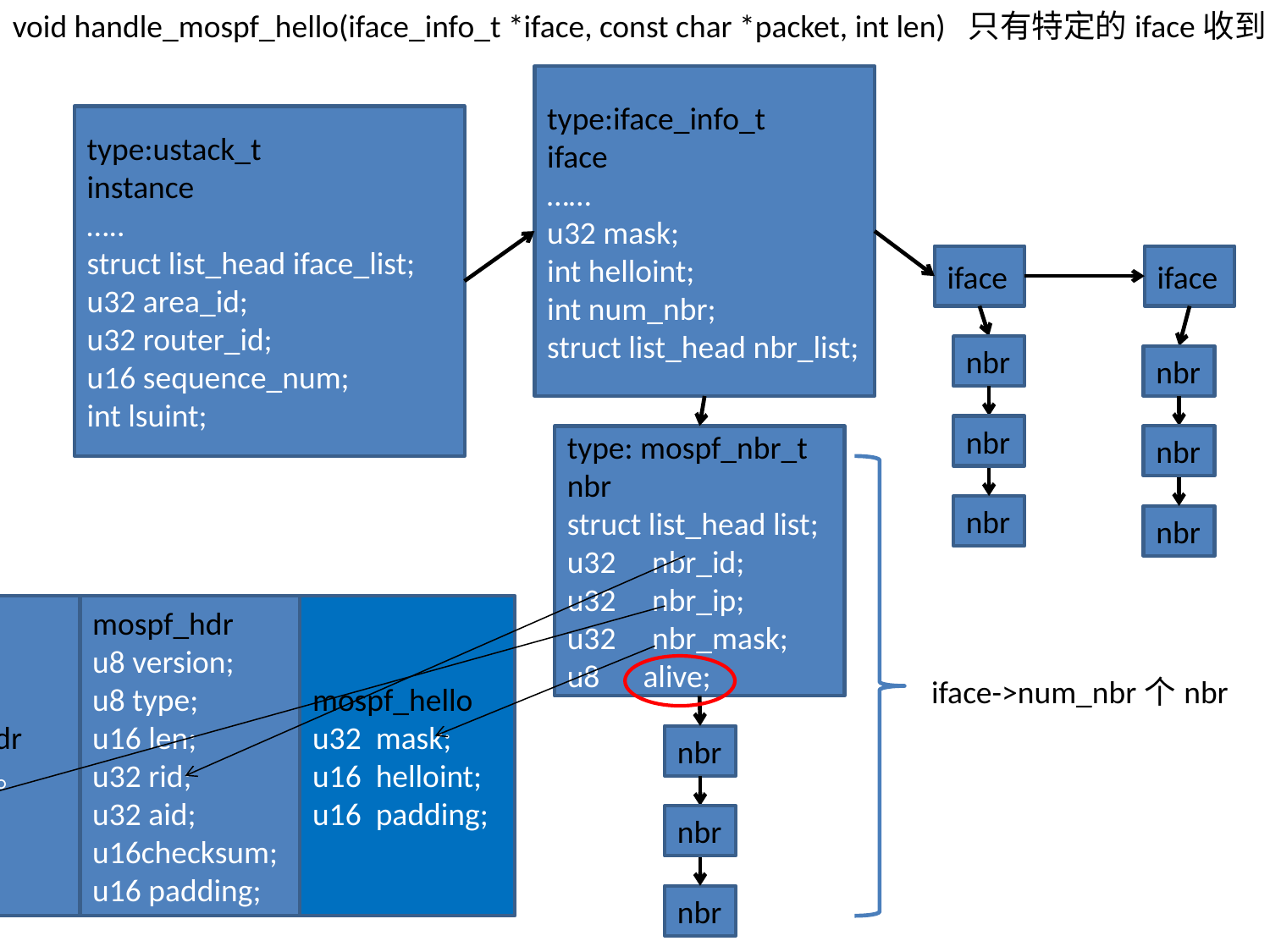

void handle_mospf_hello(iface_info_t *iface, const char *packet, int len)  只有特定的iface收到
type:iface_info_t
iface
……
u32 mask;
int helloint;
int num_nbr;
struct list_head nbr_list;
type:ustack_t
instance
…..
struct list_head iface_list;
u32 area_id;
u32 router_id;
u16 sequence_num;
int lsuint;
iface
iface
nbr
nbr
nbr
nbr
type: mospf_nbr_t
nbr
struct list_head list;
u32     nbr_id;
u32     nbr_ip;
u32     nbr_mask;
u8      alive;
nbr

nbr
收mospf_hello包：
eth_hdr
。。。
ip_hdr
。。。
mospf_hdr
u8 version;
u8 type;
u16 len;
u32 rid;
u32 aid;
u16checksum;u16 padding;
mospf_hello
u32  mask;
u16  helloint;
u16  padding;

iface->num_nbr个nbr
nbr
nbr
nbr